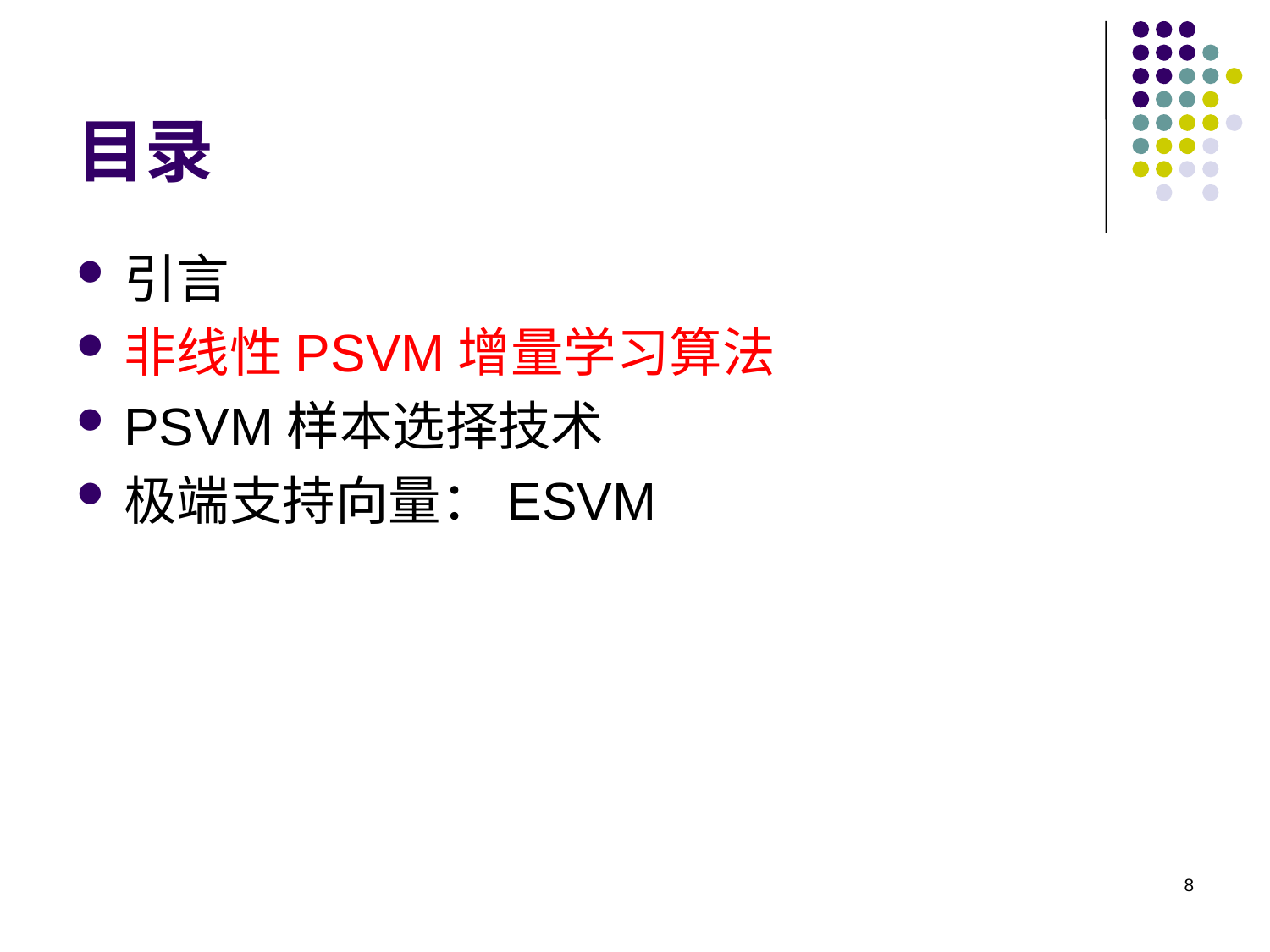

# 目录
引言
非线性PSVM增量学习算法
PSVM样本选择技术
极端支持向量：ESVM
8